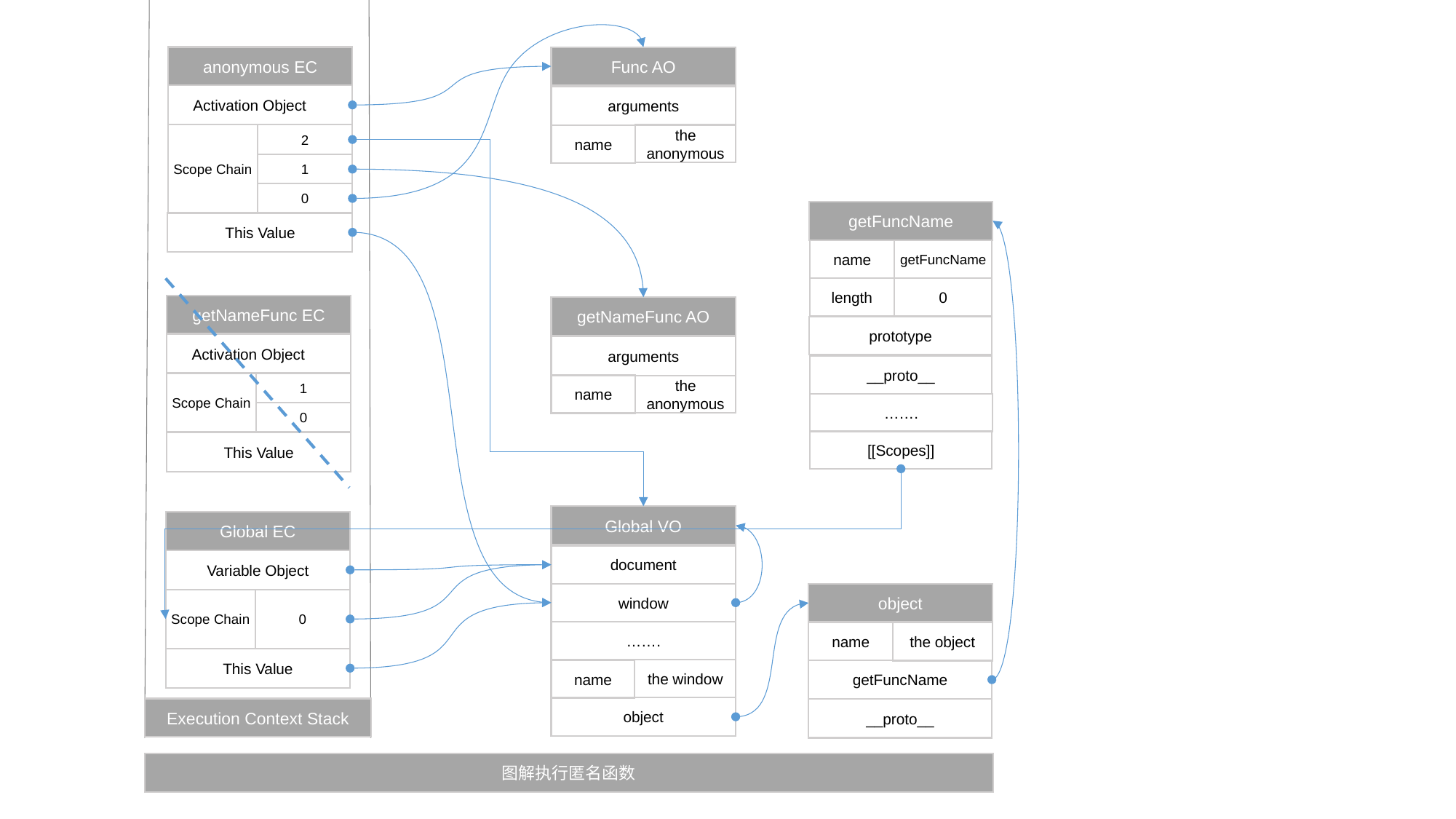

anonymous EC
Func AO
Activation ObjectEC
arguments
2
Scope Chain
the anonymous
name
1
0
getFuncName
This Value
name
getFuncName
length
0
getNameFunc EC
getNameFunc AO
prototype
Activation ObjectEC
arguments
__proto__
Scope Chain
1
name
the anonymous
…….
0
[[Scopes]]
This Value
Global VO
Global EC
document
funVariable ObjectEC
window
object
Scope Chain
0
…….
name
the object
This Value
the window
name
getFuncName
object
Execution Context Stack
__proto__
图解执行匿名函数